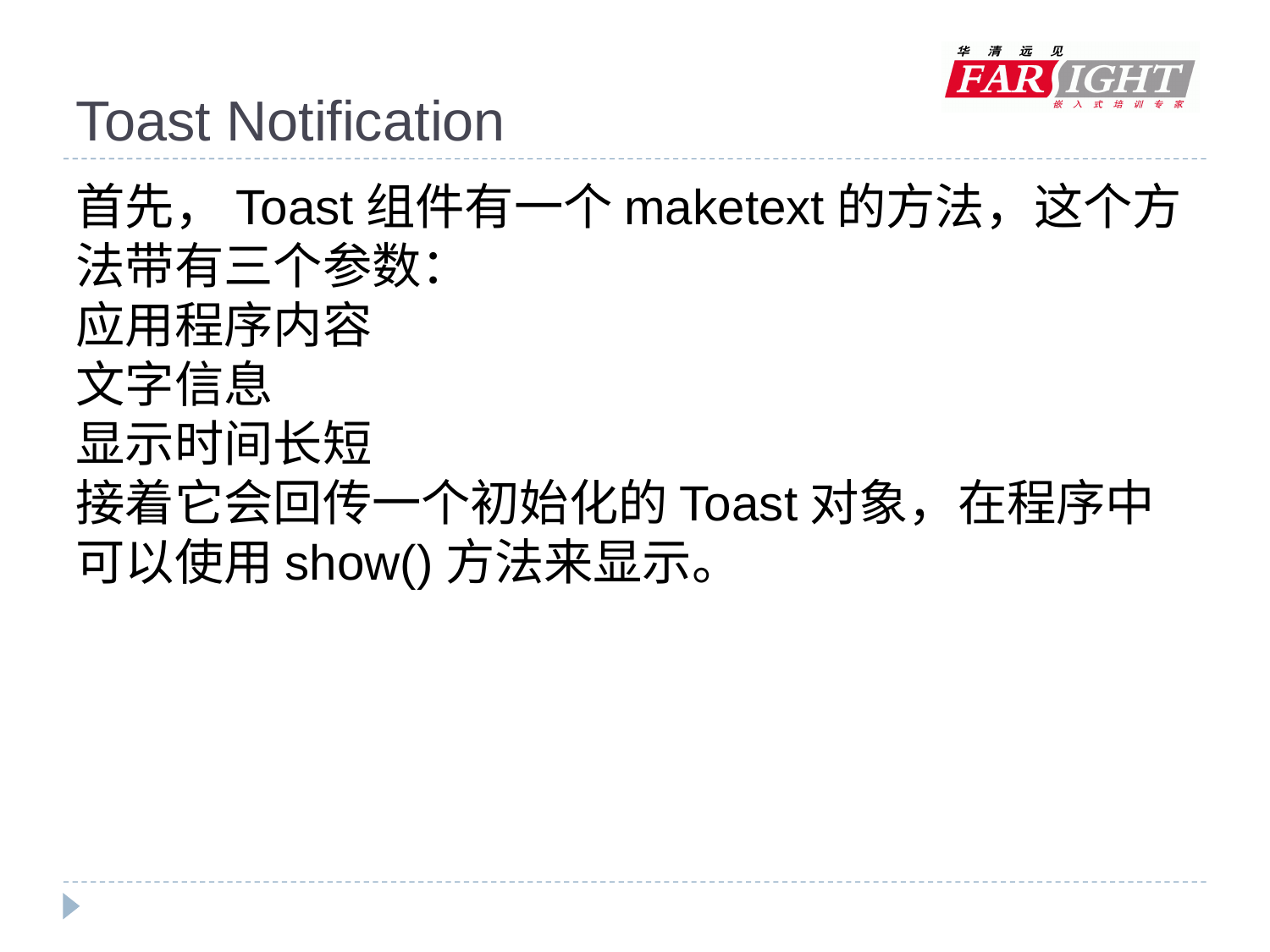

# Toast Notification
首先，Toast组件有一个maketext的方法，这个方法带有三个参数：
应用程序内容
文字信息
显示时间长短
接着它会回传一个初始化的Toast对象，在程序中可以使用show()方法来显示。